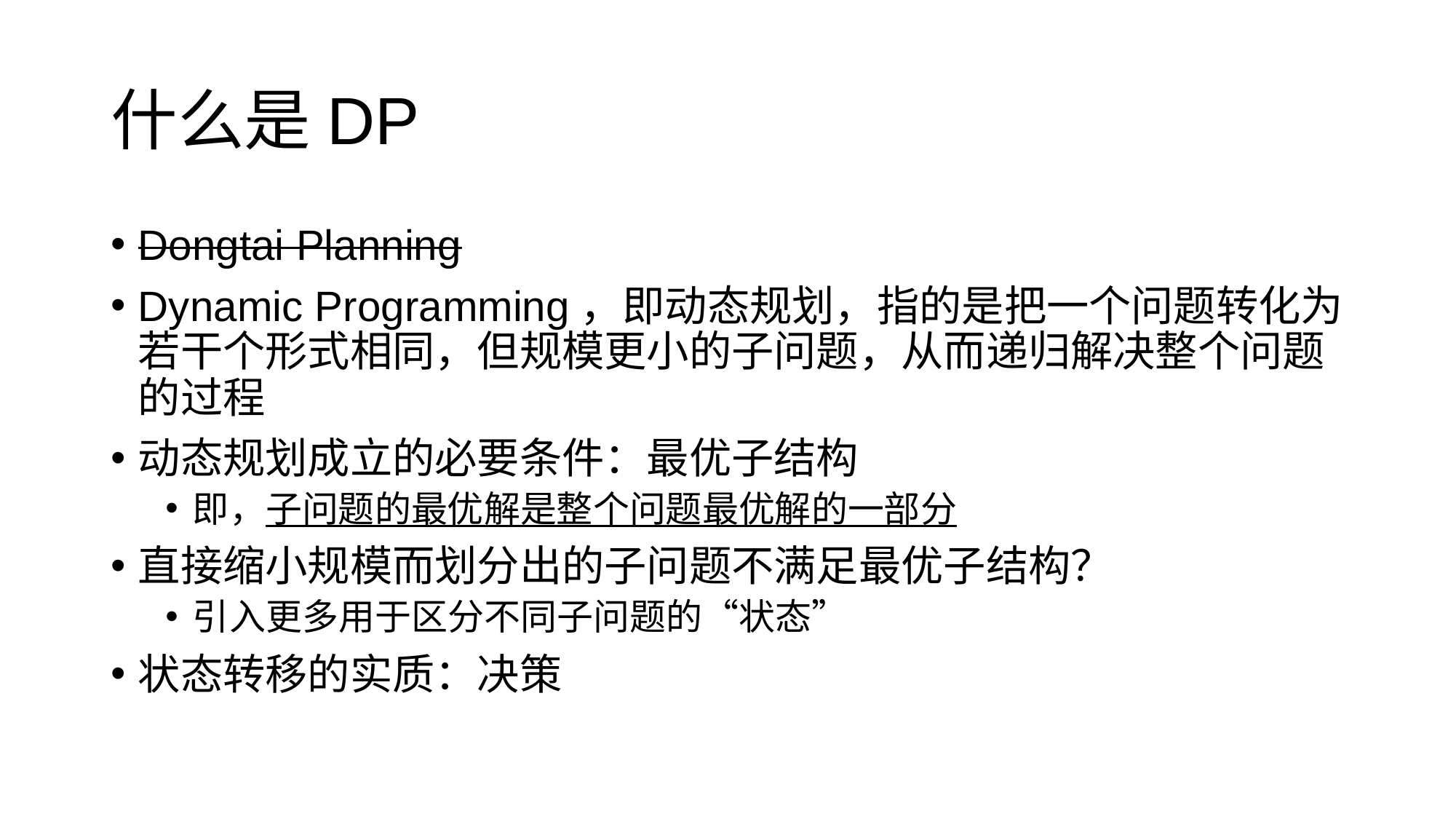

# 什么是DP
Dongtai Planning
Dynamic Programming，即动态规划，指的是把一个问题转化为若干个形式相同，但规模更小的子问题，从而递归解决整个问题的过程
动态规划成立的必要条件：最优子结构
即，子问题的最优解是整个问题最优解的一部分
直接缩小规模而划分出的子问题不满足最优子结构？
引入更多用于区分不同子问题的“状态”
状态转移的实质：决策